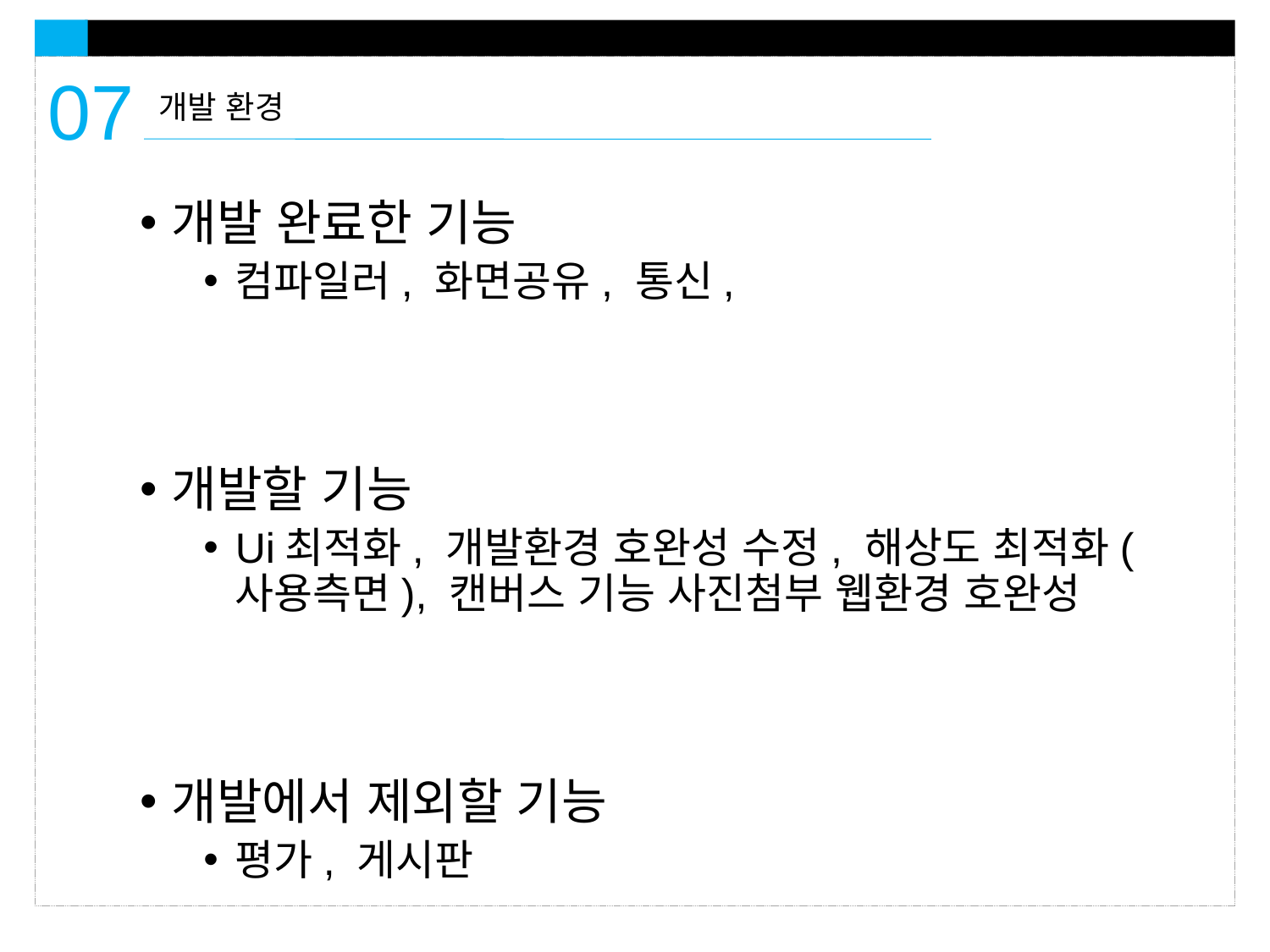

07

개발 환경

개발 완료한 기능
컴파일러, 화면공유, 통신,

개발할 기능
Ui최적화, 개발환경 호완성 수정, 해상도 최적화(사용측면), 캔버스 기능 사진첨부 웹환경 호완성

개발에서 제외할 기능
평가, 게시판